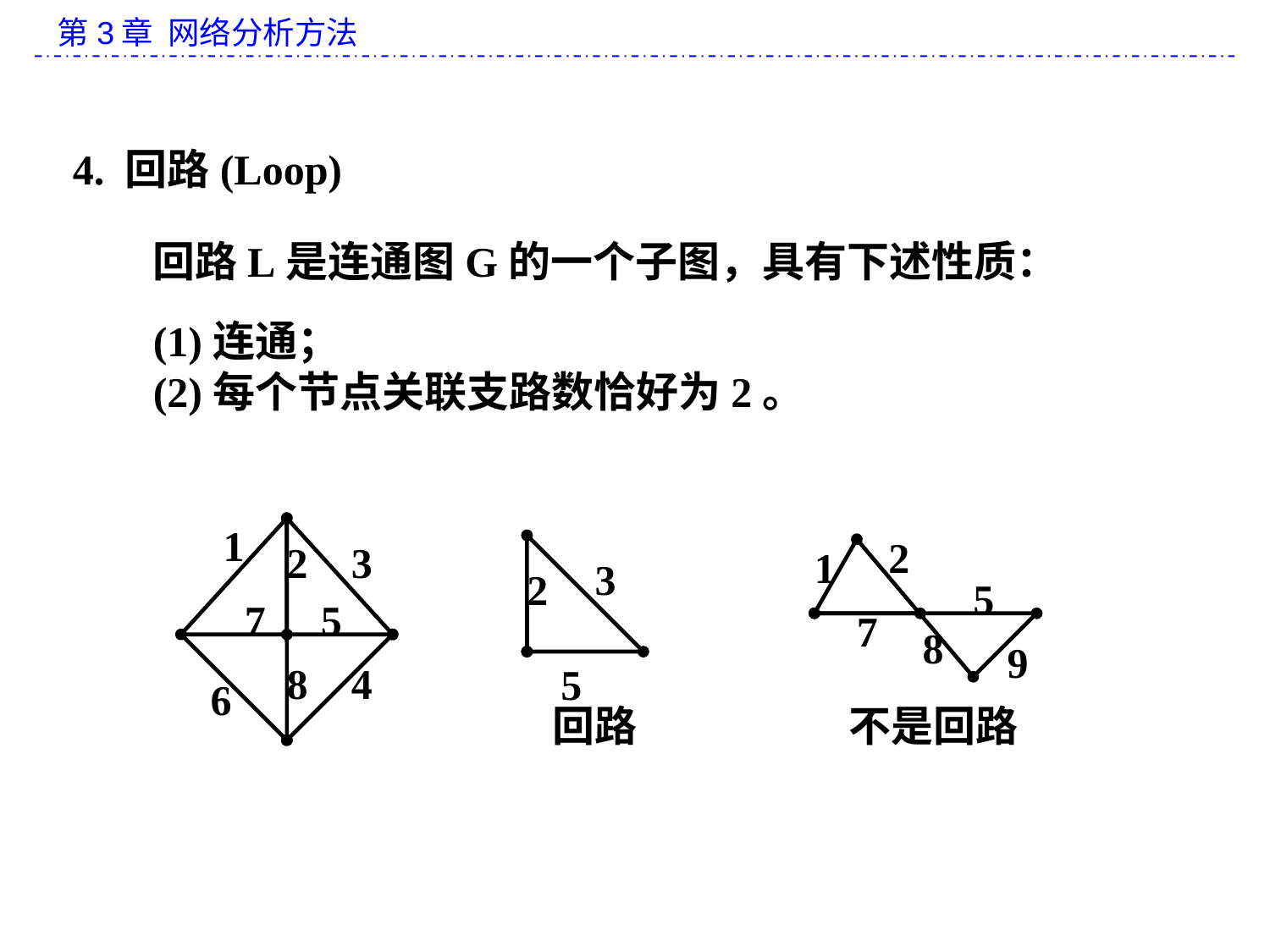

4. 回路(Loop)
回路L是连通图G的一个子图，具有下述性质：
(1)连通；
(2)每个节点关联支路数恰好为2。
1

2
3
7
5

8
4
6
2
1

5
7

8
9

3
2

5
回路
不是回路